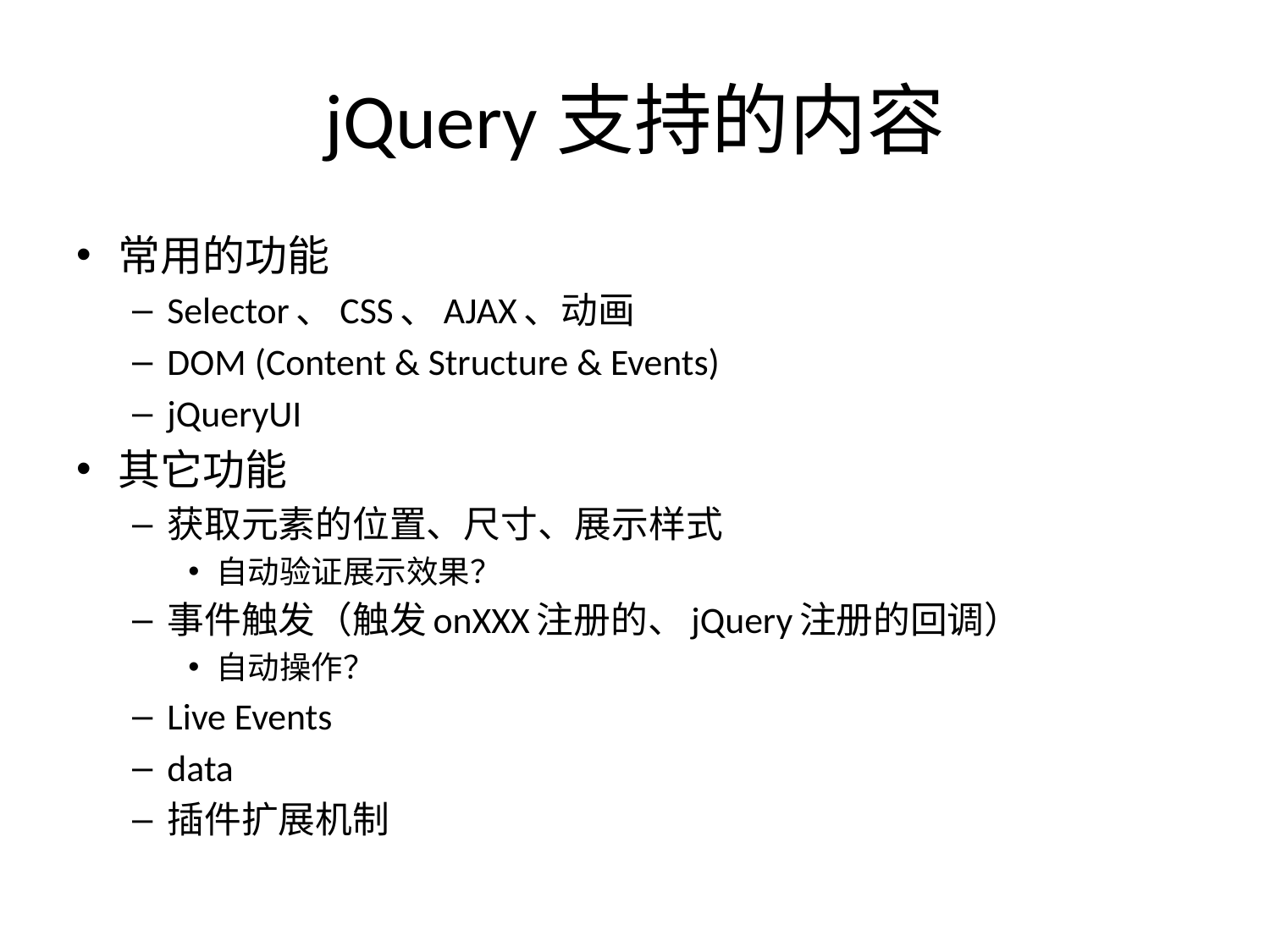

# jQuery支持的内容
常用的功能
Selector、CSS、AJAX、动画
DOM (Content & Structure & Events)
jQueryUI
其它功能
获取元素的位置、尺寸、展示样式
自动验证展示效果？
事件触发（触发onXXX注册的、jQuery注册的回调）
自动操作？
Live Events
data
插件扩展机制